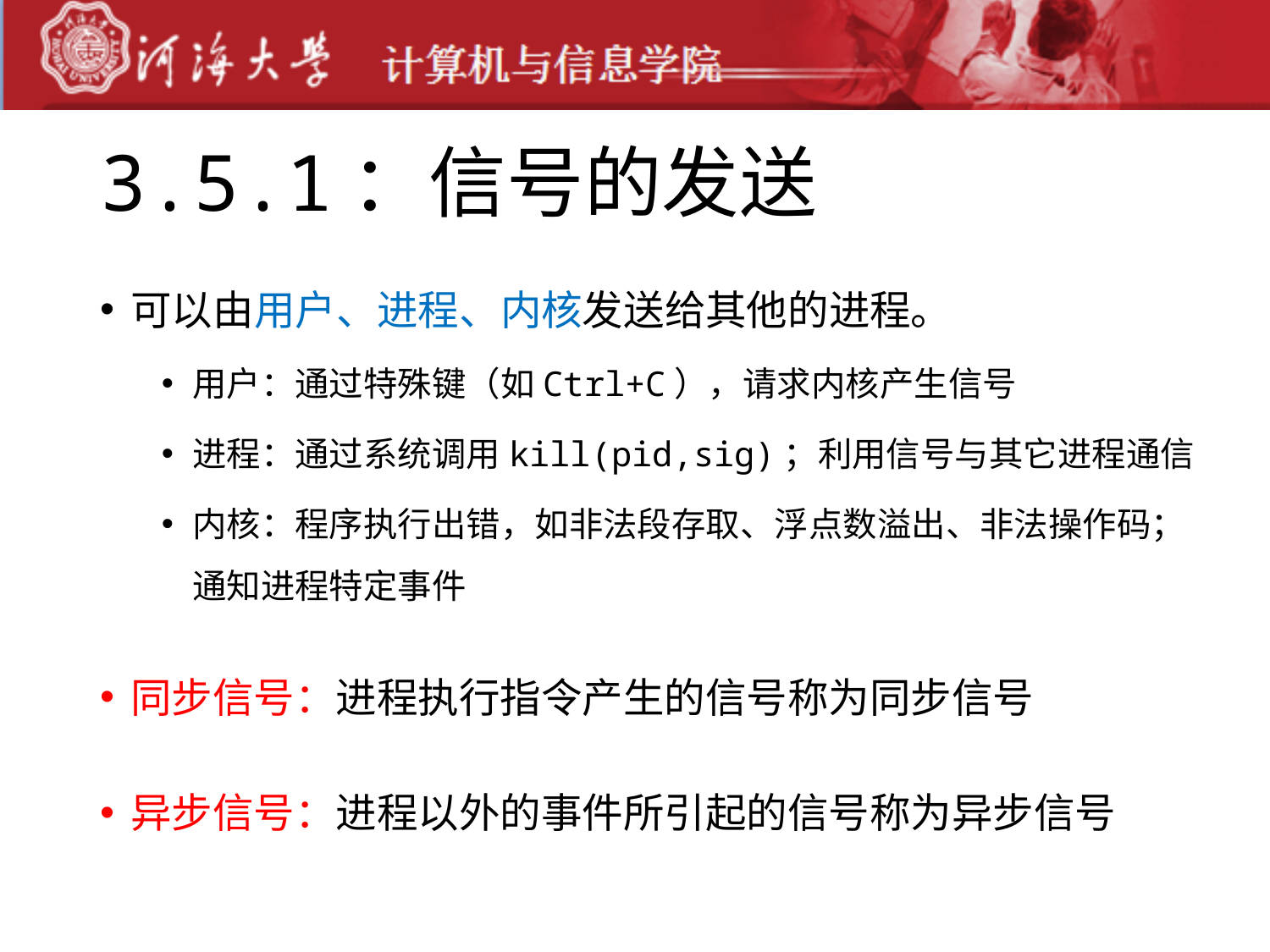

# 3.5.1：信号的发送
可以由用户、进程、内核发送给其他的进程。
用户：通过特殊键（如Ctrl+C），请求内核产生信号
进程：通过系统调用kill(pid,sig)；利用信号与其它进程通信
内核：程序执行出错，如非法段存取、浮点数溢出、非法操作码；通知进程特定事件
同步信号：进程执行指令产生的信号称为同步信号
异步信号：进程以外的事件所引起的信号称为异步信号